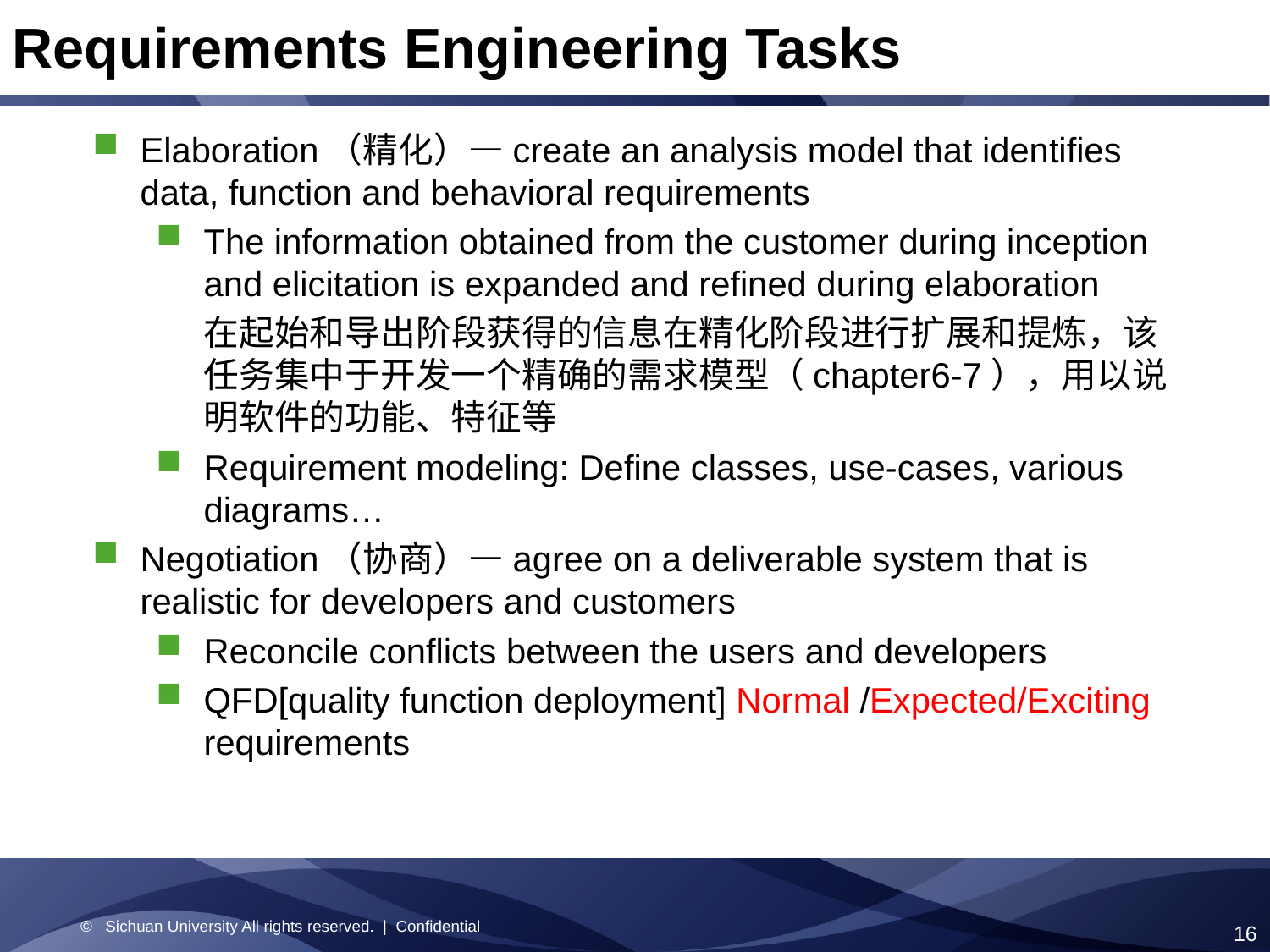

Requirements Engineering Tasks
Elaboration（精化）—create an analysis model that identifies data, function and behavioral requirements
The information obtained from the customer during inception and elicitation is expanded and refined during elaboration
     在起始和导出阶段获得的信息在精化阶段进行扩展和提炼，该任务集中于开发一个精确的需求模型（chapter6-7），用以说明软件的功能、特征等
Requirement modeling: Define classes, use-cases, various diagrams…
Negotiation（协商）—agree on a deliverable system that is realistic for developers and customers
Reconcile conflicts between the users and developers
QFD[quality function deployment] Normal /Expected/Exciting requirements

©   Sichuan University All rights reserved.  |  Confidential
16